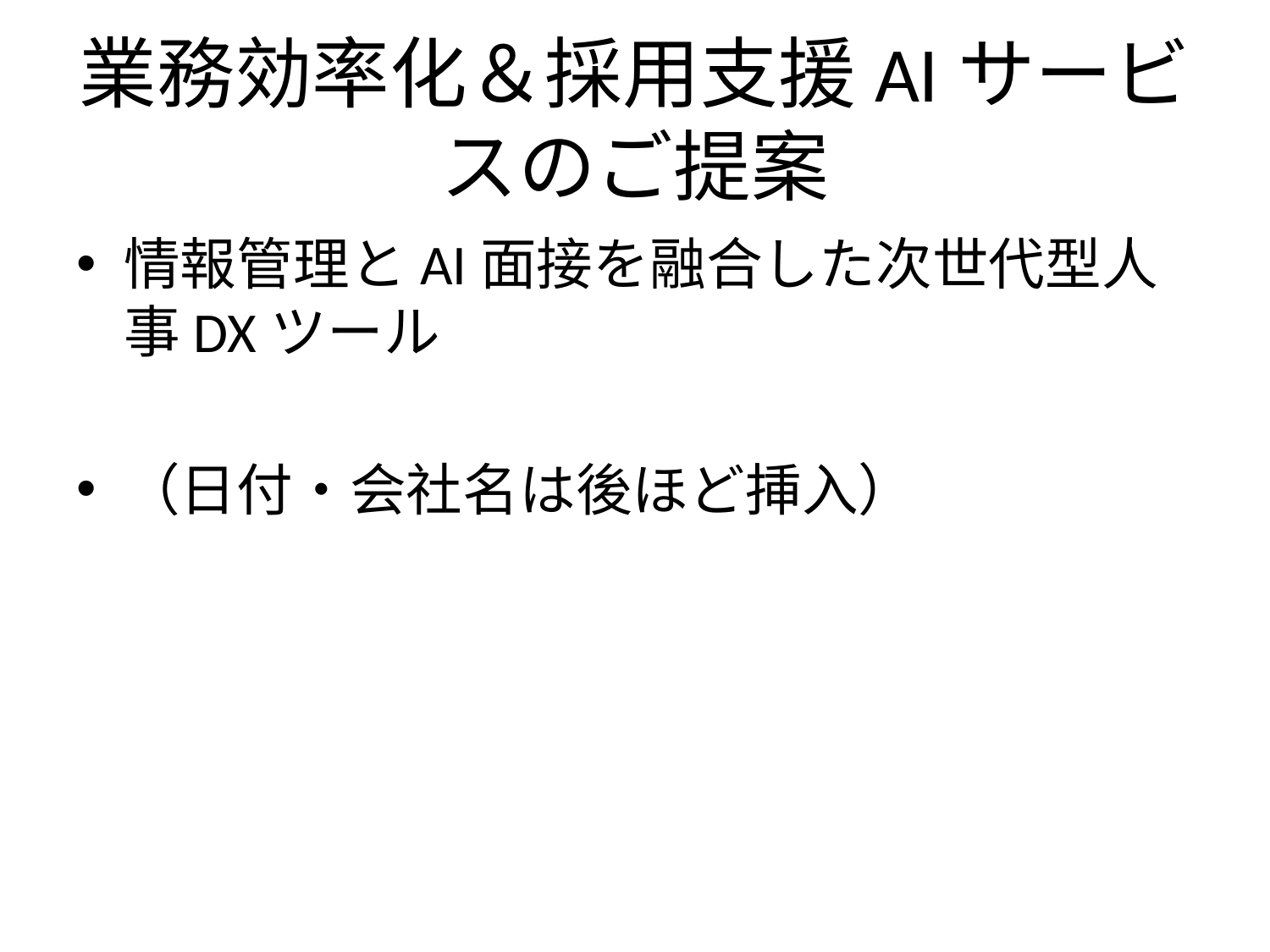

# 業務効率化＆採用支援AIサービスのご提案
情報管理とAI面接を融合した次世代型人事DXツール

（日付・会社名は後ほど挿入）